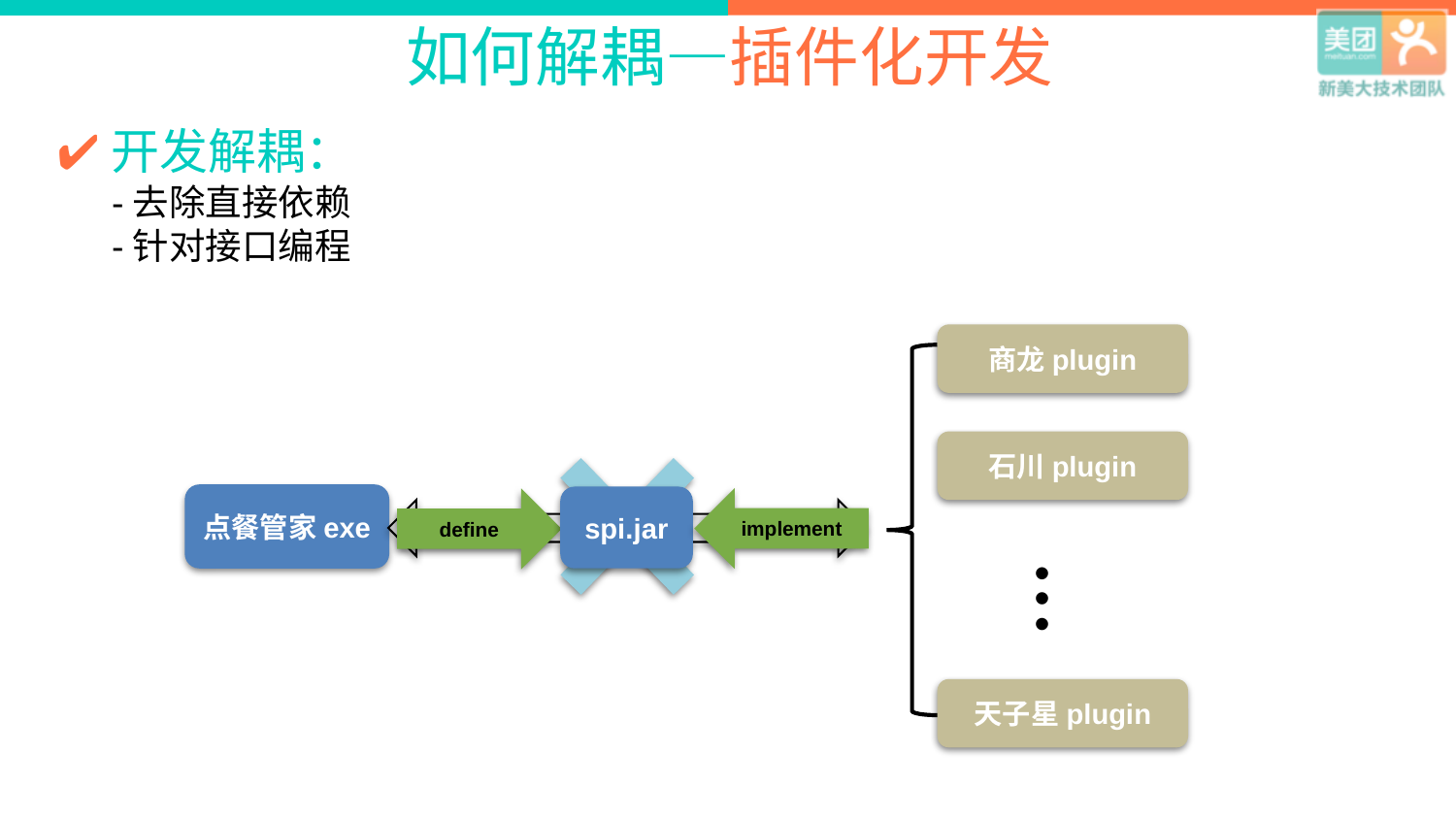

# 如何解耦—插件化开发
✔开发解耦：
-去除直接依赖
-针对接口编程
商龙plugin

石川plugin
点餐管家exe
spi.jar
define
implement

…
天子星plugin